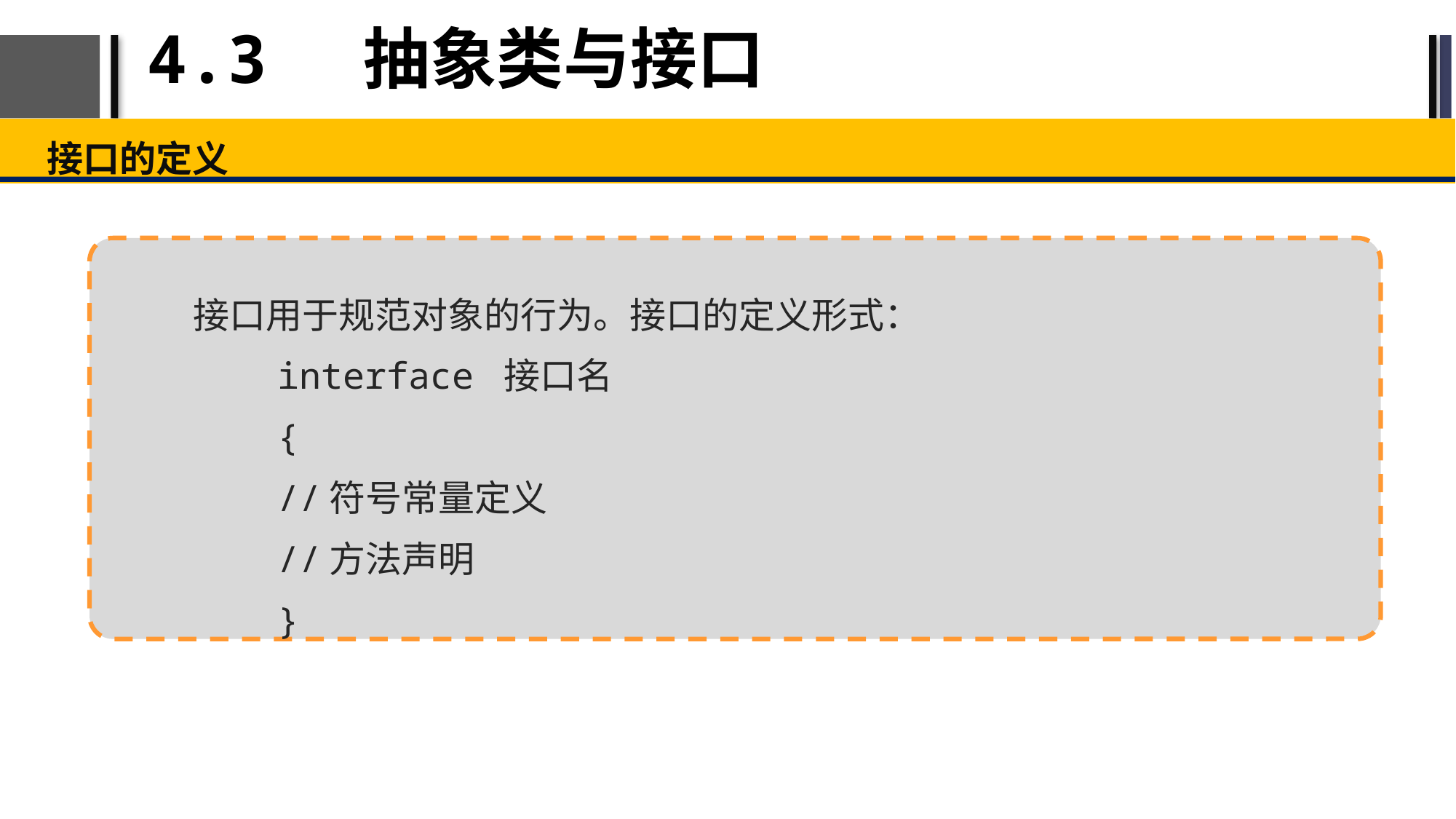

# 4.3  抽象类与接口

接口的定义

接口用于规范对象的行为。接口的定义形式：
interface 接口名
{
//符号常量定义
//方法声明
}